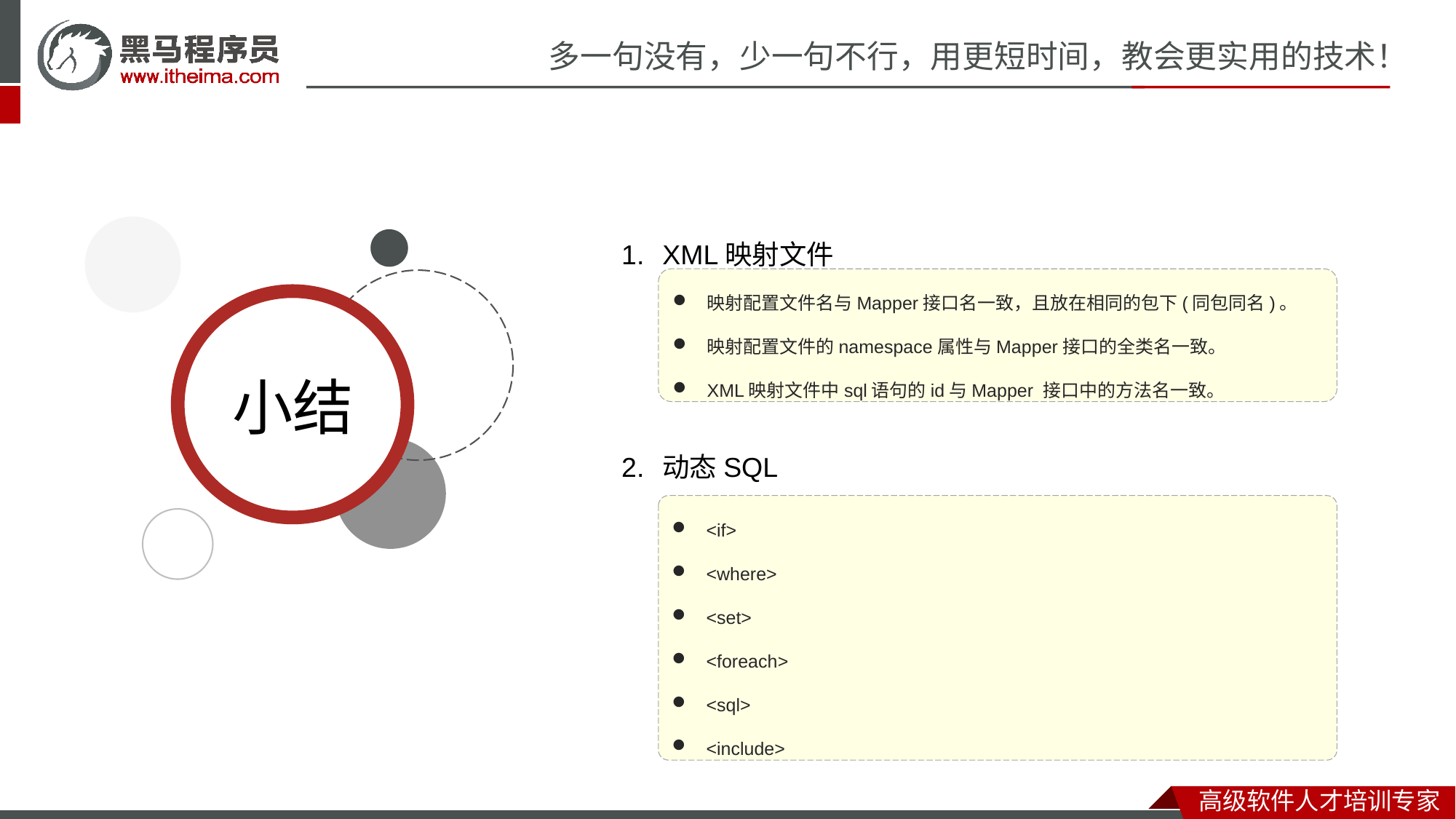

XML映射文件

动态SQL
映射配置文件名与Mapper接口名一致，且放在相同的包下(同包同名)。
映射配置文件的namespace属性与Mapper接口的全类名一致。
XML映射文件中sql语句的id与Mapper 接口中的方法名一致。
<if>
<where>
<set>
<foreach>
<sql>
<include>